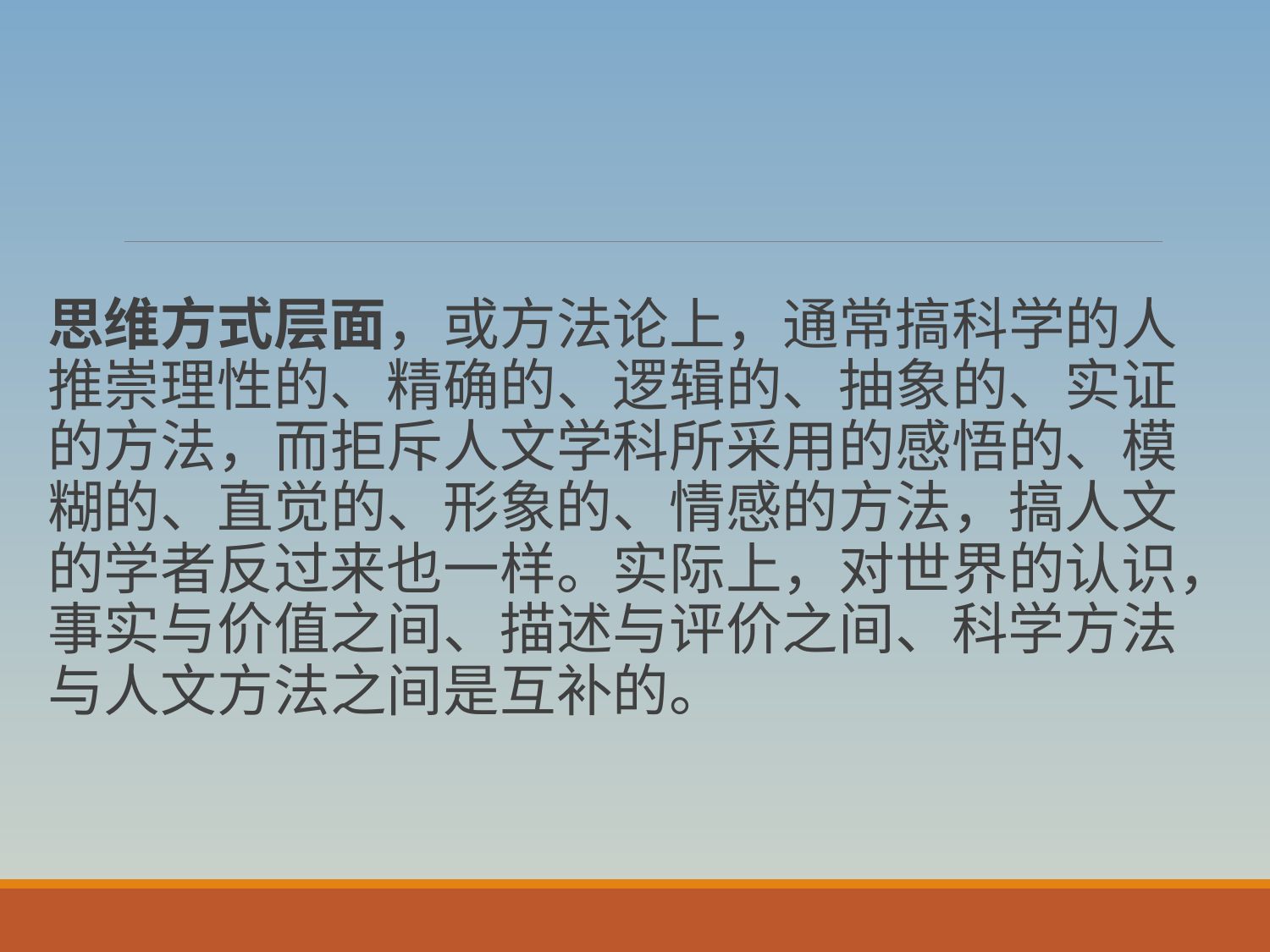

思维方式层面，或方法论上，通常搞科学的人推崇理性的、精确的、逻辑的、抽象的、实证的方法，而拒斥人文学科所采用的感悟的、模糊的、直觉的、形象的、情感的方法，搞人文的学者反过来也一样。实际上，对世界的认识，事实与价值之间、描述与评价之间、科学方法与人文方法之间是互补的。